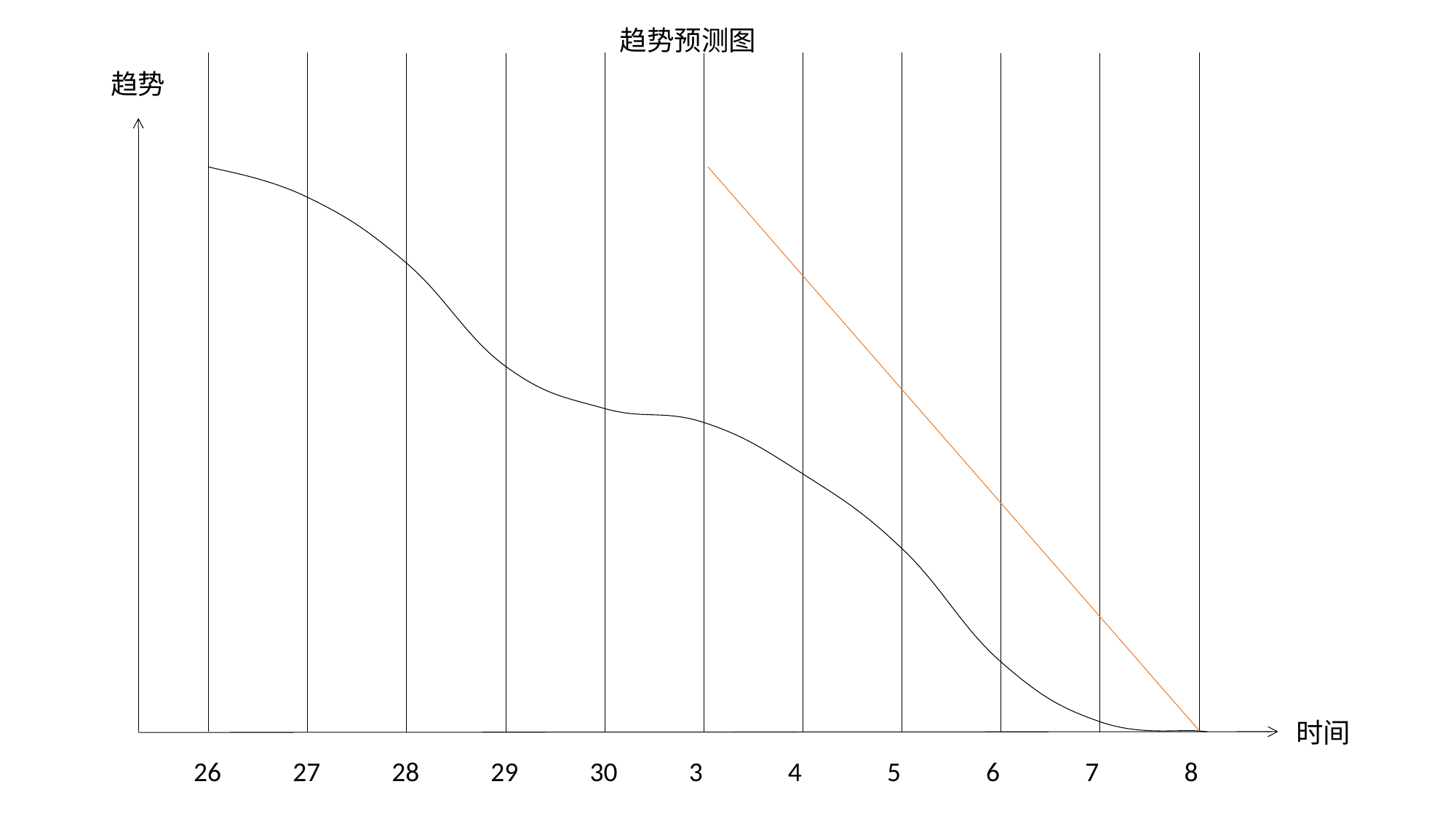

趋势预测图
趋势

时间
26
27
28
29
30
3
4
5
6
7
8